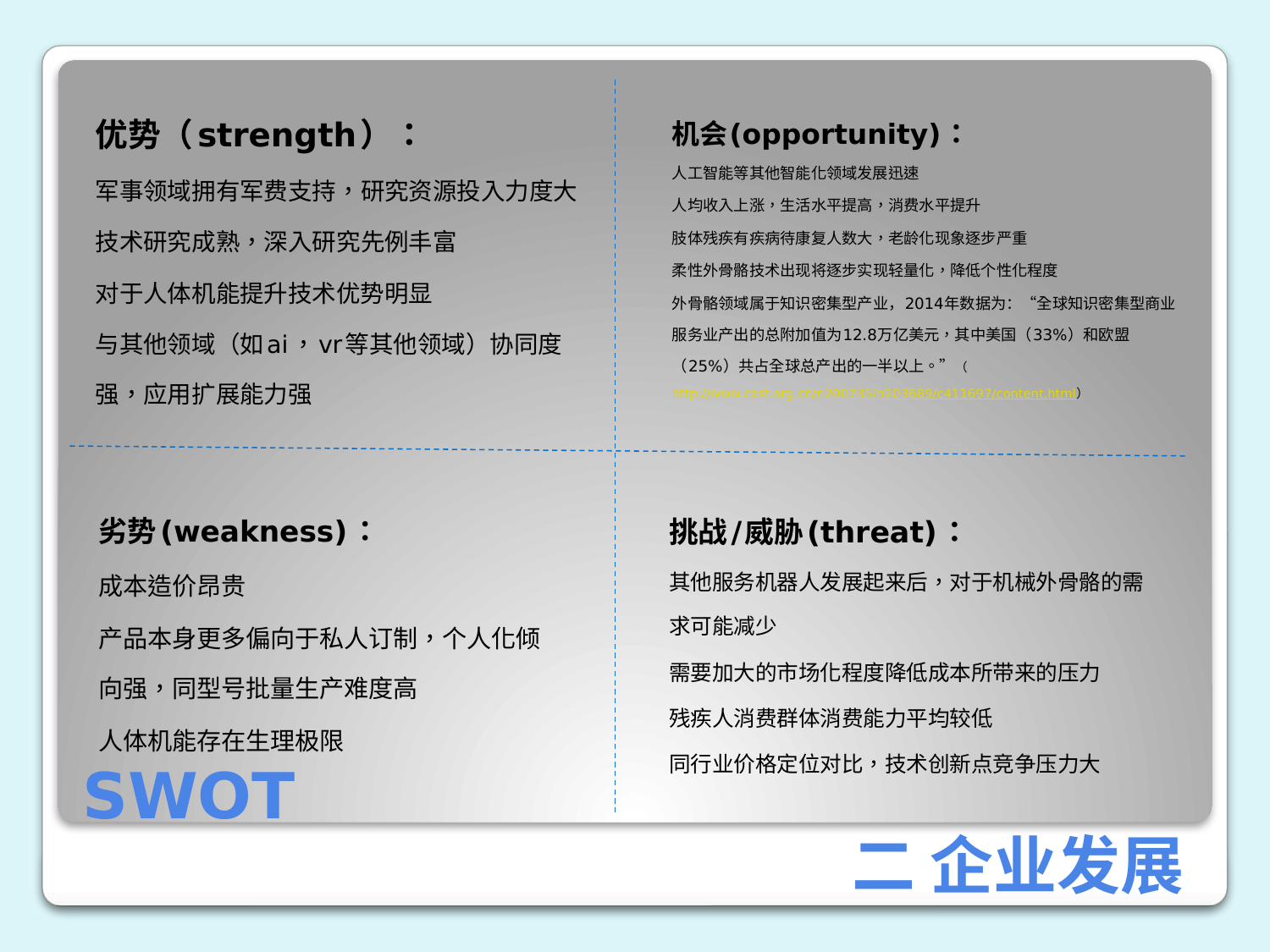

优势（strength）：
军事领域拥有军费支持，研究资源投入力度大
技术研究成熟，深入研究先例丰富
对于人体机能提升技术优势明显
与其他领域（如ai，vr等其他领域）协同度强，应用扩展能力强

机会(opportunity)：
人工智能等其他智能化领域发展迅速
人均收入上涨，生活水平提高，消费水平提升
肢体残疾有疾病待康复人数大，老龄化现象逐步严重
柔性外骨骼技术出现将逐步实现轻量化，降低个性化程度
外骨骼领域属于知识密集型产业，2014年数据为：“全球知识密集型商业服务业产出的总附加值为12.8万亿美元，其中美国（33%）和欧盟（25%）共占全球总产出的一半以上。”（http://www.cast.org.cn/n200735/n203689/c411697/content.html）

劣势(weakness)：
成本造价昂贵
产品本身更多偏向于私人订制，个人化倾向强，同型号批量生产难度高
人体机能存在生理极限
挑战/威胁(threat)：
其他服务机器人发展起来后，对于机械外骨骼的需求可能减少
需要加大的市场化程度降低成本所带来的压力
残疾人消费群体消费能力平均较低
同行业价格定位对比，技术创新点竞争压力大
# SWOT
二 企业发展